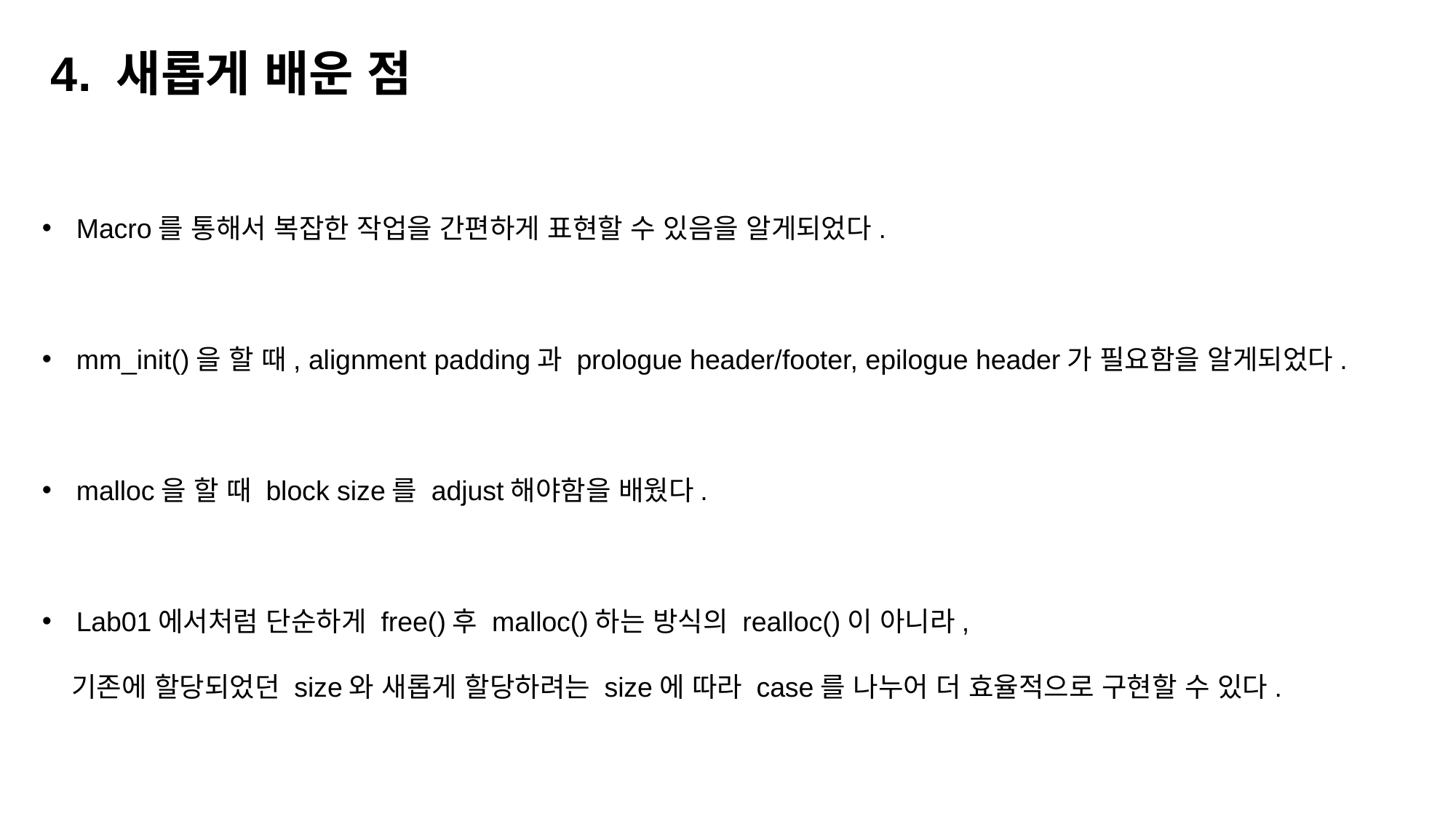

4. 새롭게 배운 점
Macro를 통해서 복잡한 작업을 간편하게 표현할 수 있음을 알게되었다.

mm_init()을 할 때, alignment padding과 prologue header/footer, epilogue header가 필요함을 알게되었다.

malloc을 할 때 block size를 adjust해야함을 배웠다.

Lab01에서처럼 단순하게 free()후 malloc()하는 방식의 realloc()이 아니라,
   기존에 할당되었던 size와 새롭게 할당하려는 size에 따라 case를 나누어 더 효율적으로 구현할 수 있다.